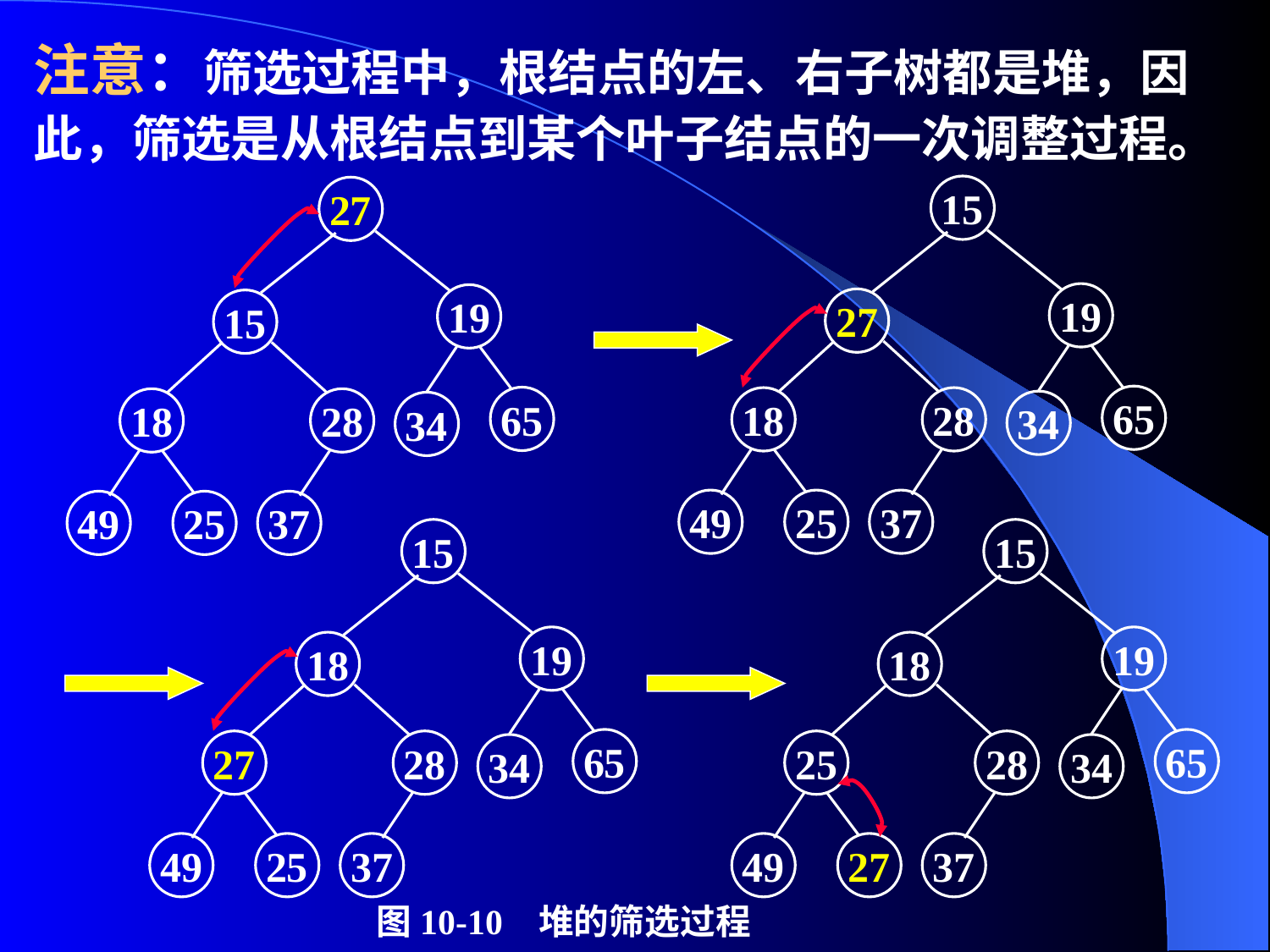

注意：筛选过程中，根结点的左、右子树都是堆，因此，筛选是从根结点到某个叶子结点的一次调整过程。
15

19
27

65
18
28
34

49
25
37

27

19
15

65
18
28
34

49
25
37

15

19
18

65
27
28
34

49
25
37

15

19
18

65
25
28
34

49
27
37

图10-10   堆的筛选过程